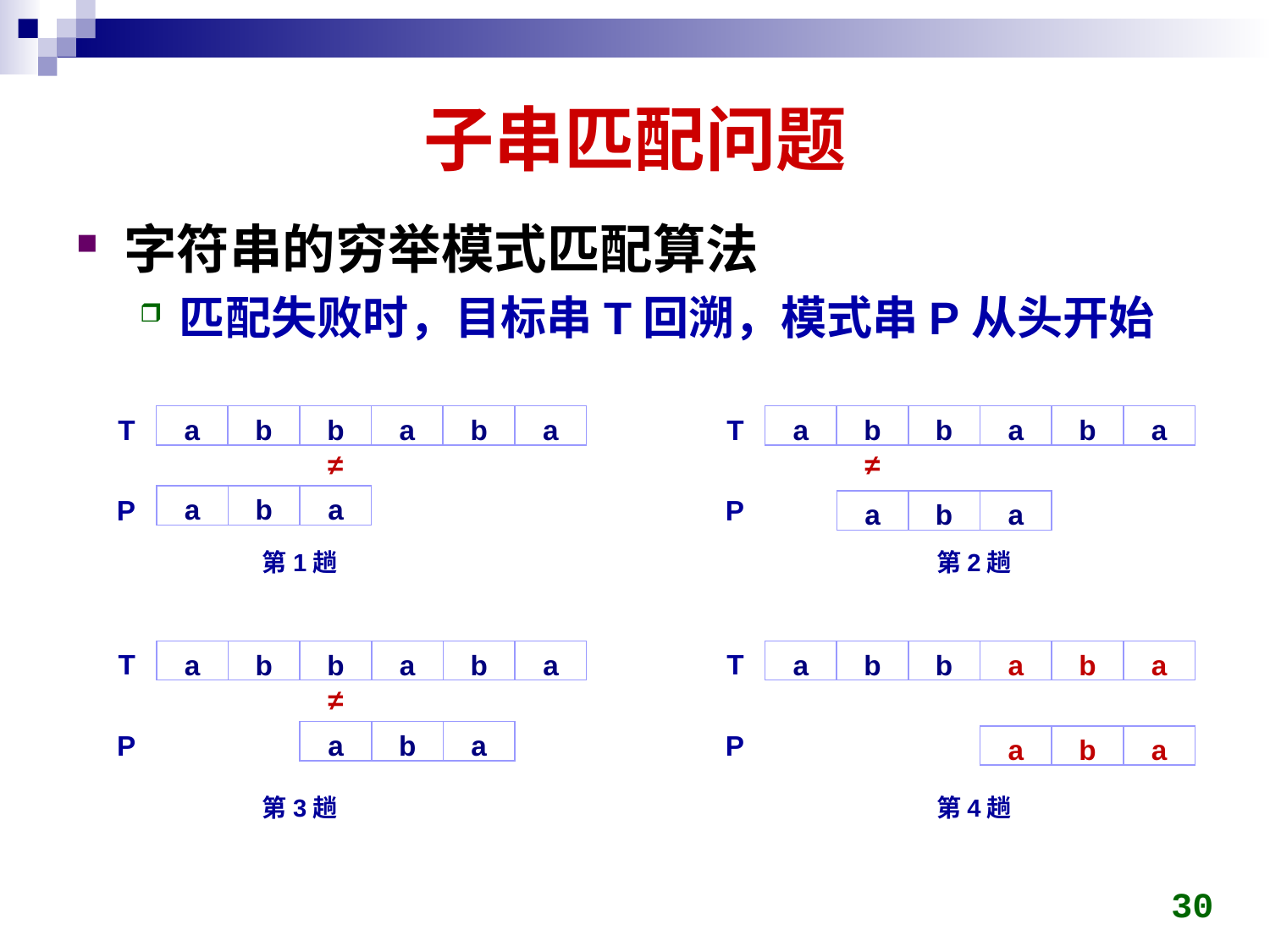

# 子串匹配问题
字符串的穷举模式匹配算法
匹配失败时，目标串T回溯，模式串P从头开始
T
a
b
b
a
b
a
T
a
b
b
a
b
a
≠
≠
a
b
a
P
P
a
b
a
第1趟
第2趟
T
a
b
b
a
b
a
T
a
b
b
a
b
a
≠
P
a
b
a
P
a
b
a
第3趟
第4趟
30